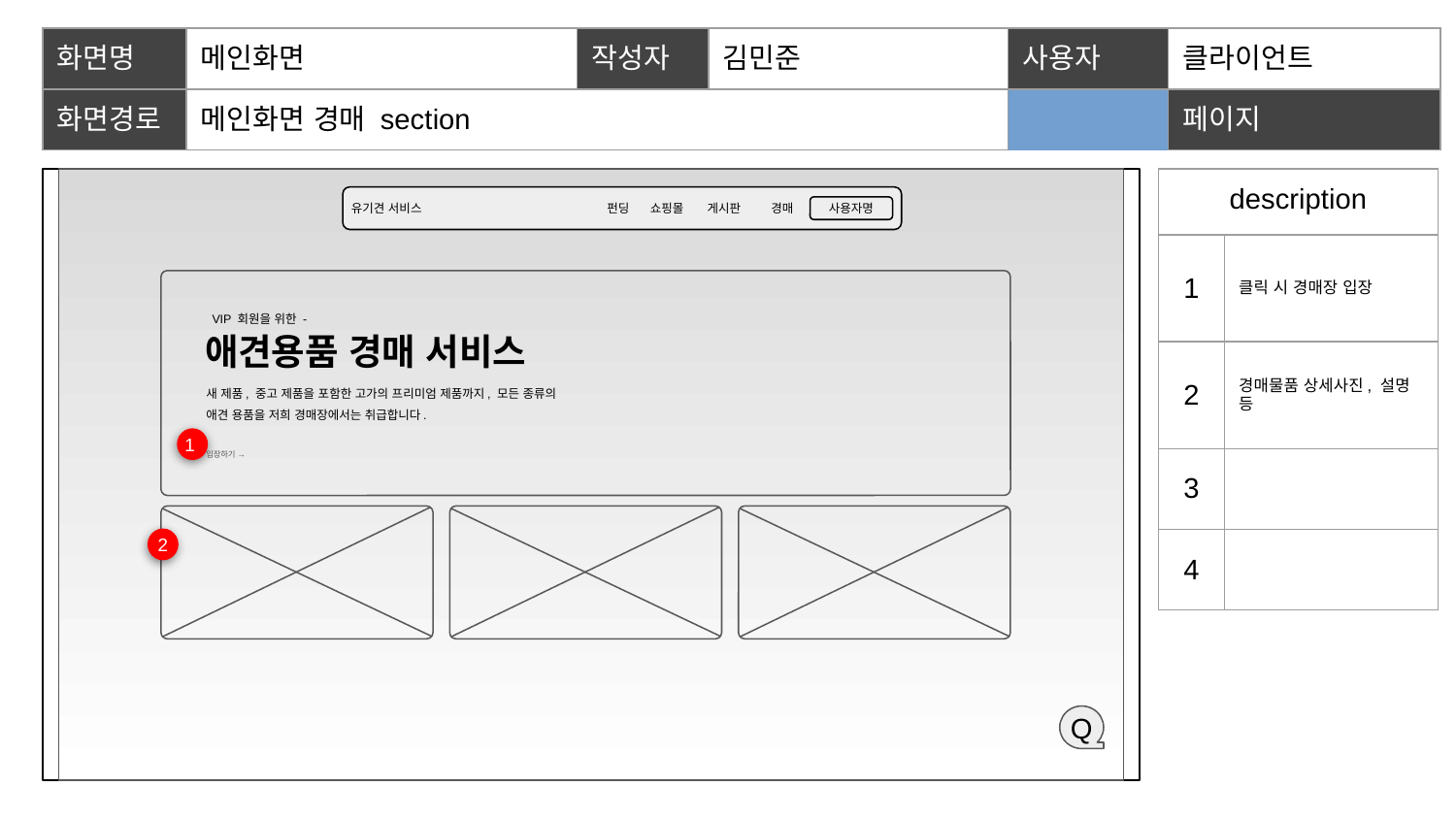

| 화면명 | 메인화면 | 작성자 | 김민준 |  | 사용자 | 클라이언트 |
| --- | --- | --- | --- | --- | --- | --- |
| 화면경로 | 메인화면 경매 section |  |  |  | 페이지 | 1 |

| description |  |
| --- | --- |
| 1 | 클릭 시 경매장 입장 |
| 2 | 경매물품 상세사진, 설명 등 |
| 3 |  |
| 4 |  |

유기견 서비스
펀딩
쇼핑몰
게시판
경매
사용자명

VIP 회원을 위한 -
애견용품 경매 서비스
새 제품, 중고 제품을 포함한 고가의 프리미엄 제품까지, 모든 종류의 애견 용품을 저희 경매장에서는 취급합니다.
1
입장하기 →

2
Q